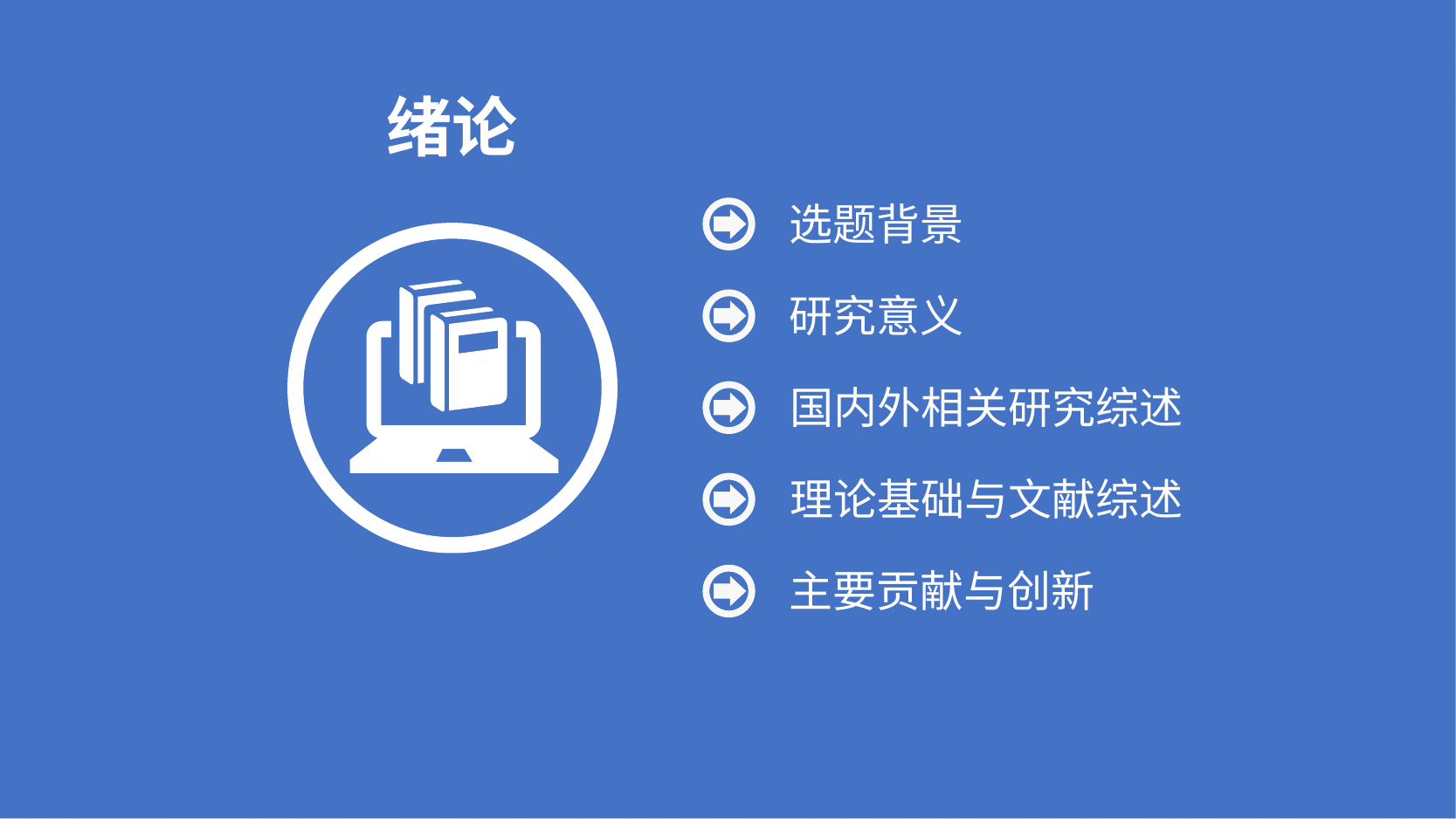

绪论
选题背景

研究意义

国内外相关研究综述

理论基础与文献综述

主要贡献与创新